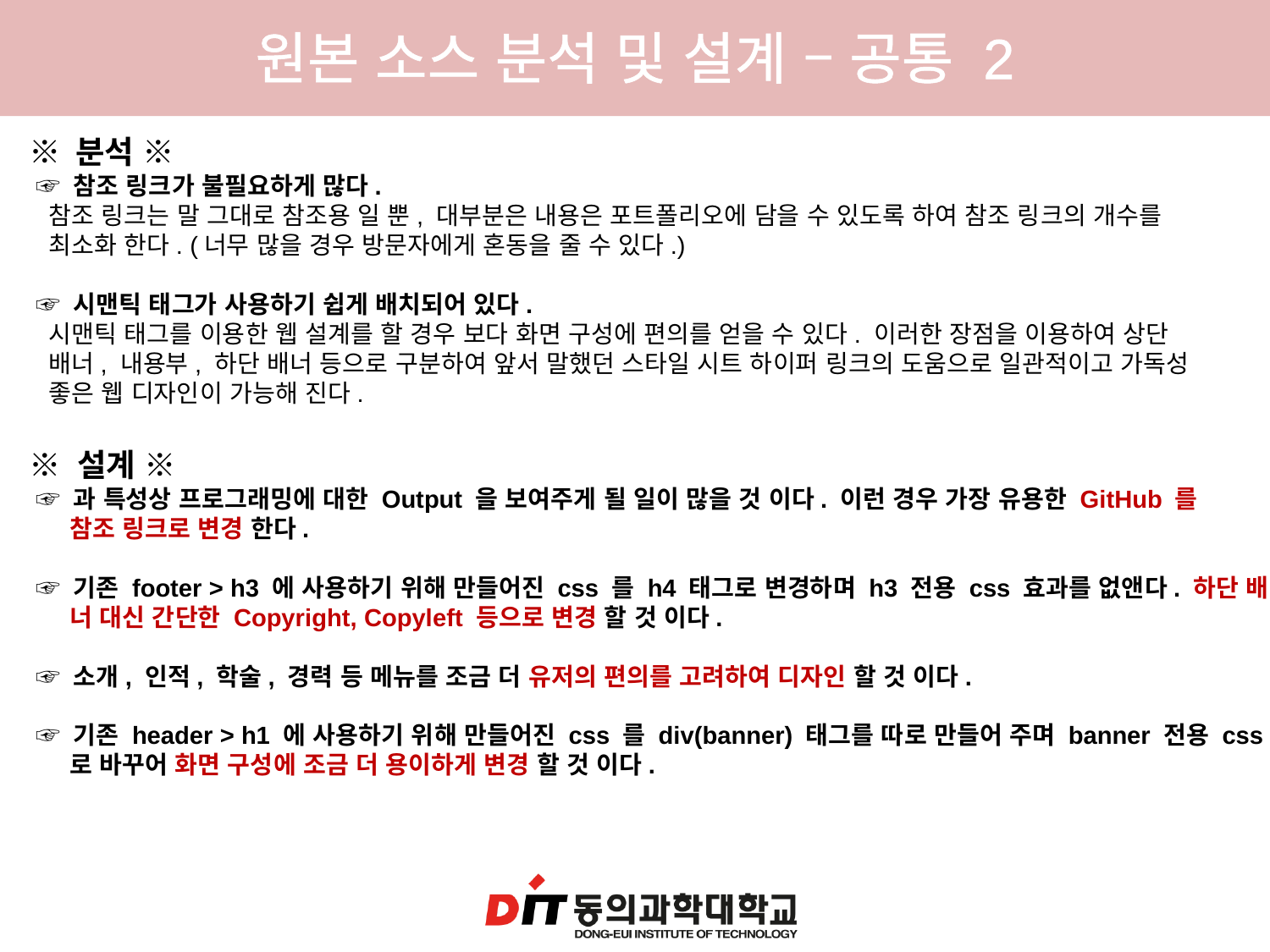

원본 소스 분석 및 설계 – 공통 2
※ 분석 ※
 ☞ 참조 링크가 불필요하게 많다.
  참조 링크는 말 그대로 참조용 일 뿐, 대부분은 내용은 포트폴리오에 담을 수 있도록 하여 참조 링크의 개수를
  최소화 한다. (너무 많을 경우 방문자에게 혼동을 줄 수 있다.)

 ☞ 시맨틱 태그가 사용하기 쉽게 배치되어 있다.
  시맨틱 태그를 이용한 웹 설계를 할 경우 보다 화면 구성에 편의를 얻을 수 있다. 이러한 장점을 이용하여 상단
  배너, 내용부, 하단 배너 등으로 구분하여 앞서 말했던 스타일 시트 하이퍼 링크의 도움으로 일관적이고 가독성
  좋은 웹 디자인이 가능해 진다.

※ 설계 ※
 ☞ 과 특성상 프로그래밍에 대한 Output 을 보여주게 될 일이 많을 것 이다. 이런 경우 가장 유용한 GitHub 를
     참조 링크로 변경 한다.

 ☞ 기존 footer > h3 에 사용하기 위해 만들어진 css 를 h4 태그로 변경하며 h3 전용 css 효과를 없앤다. 하단 배
     너 대신 간단한 Copyright, Copyleft 등으로 변경 할 것 이다.

 ☞ 소개, 인적, 학술, 경력 등 메뉴를 조금 더 유저의 편의를 고려하여 디자인 할 것 이다.

 ☞ 기존 header > h1 에 사용하기 위해 만들어진 css 를 div(banner) 태그를 따로 만들어 주며 banner 전용 css
     로 바꾸어 화면 구성에 조금 더 용이하게 변경 할 것 이다.